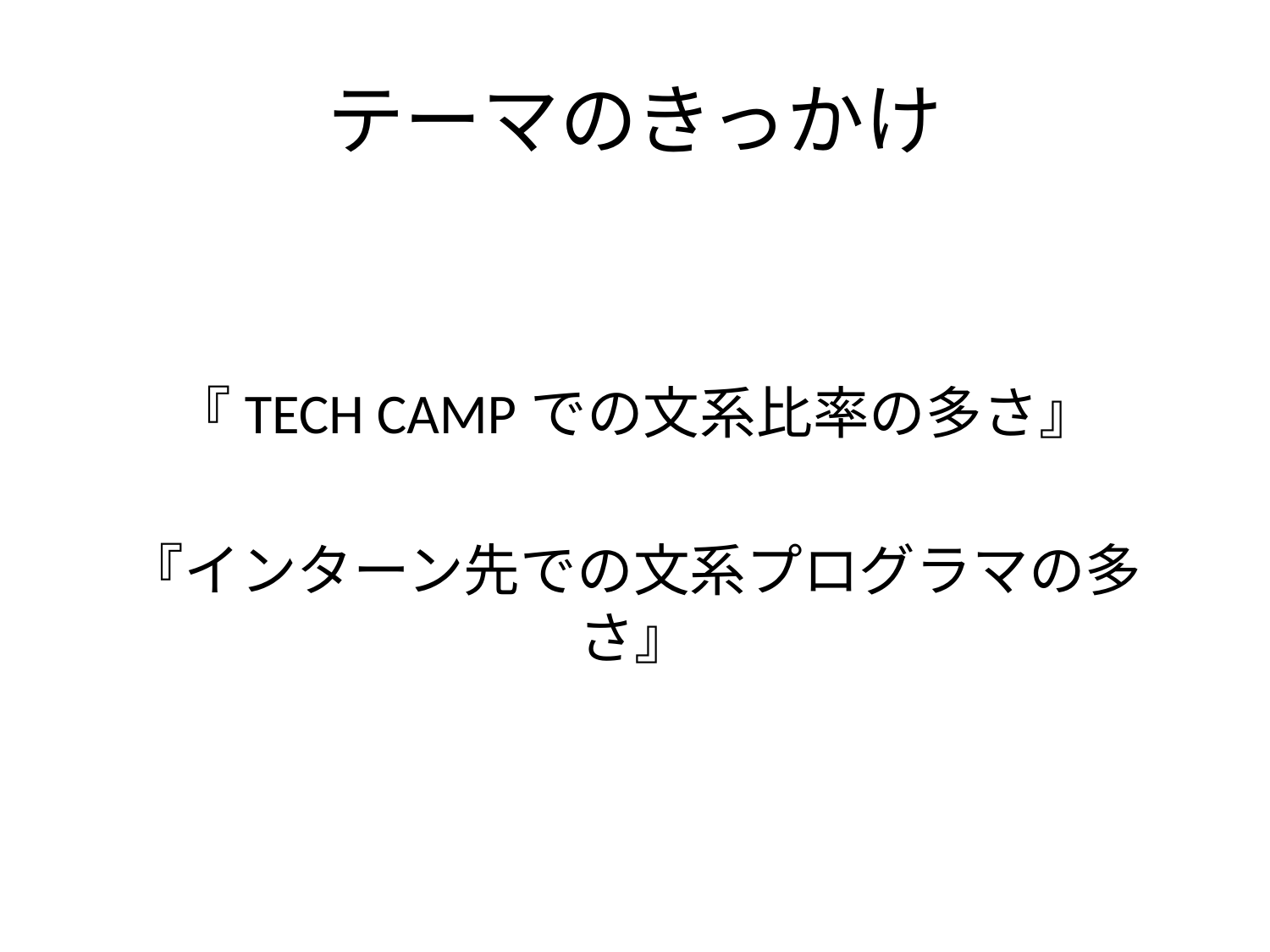

# テーマのきっかけ
『TECH CAMPでの文系比率の多さ』

『インターン先での文系プログラマの多さ』